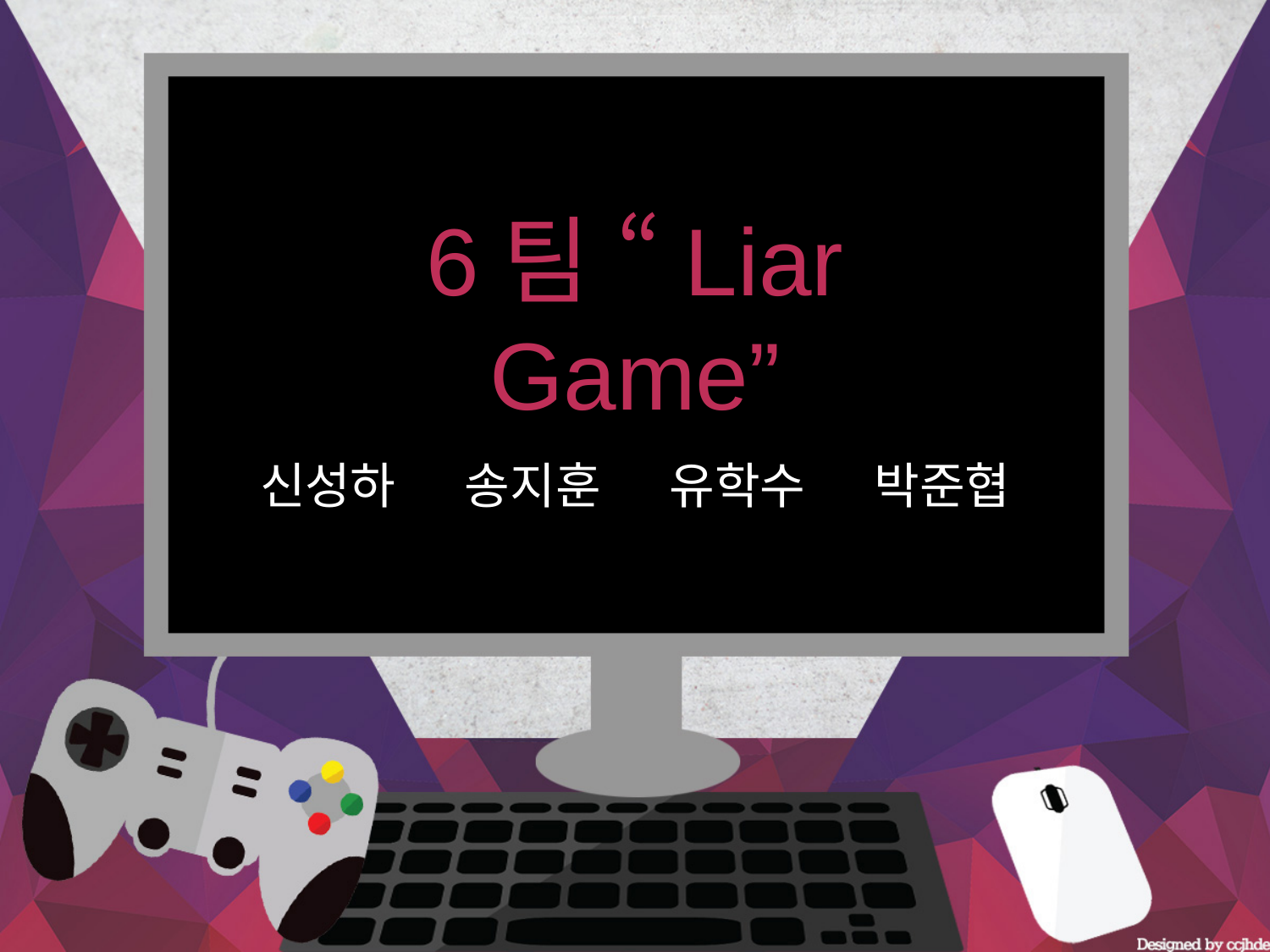

6팀 “Liar Game”
신성하     송지훈     유학수     박준협